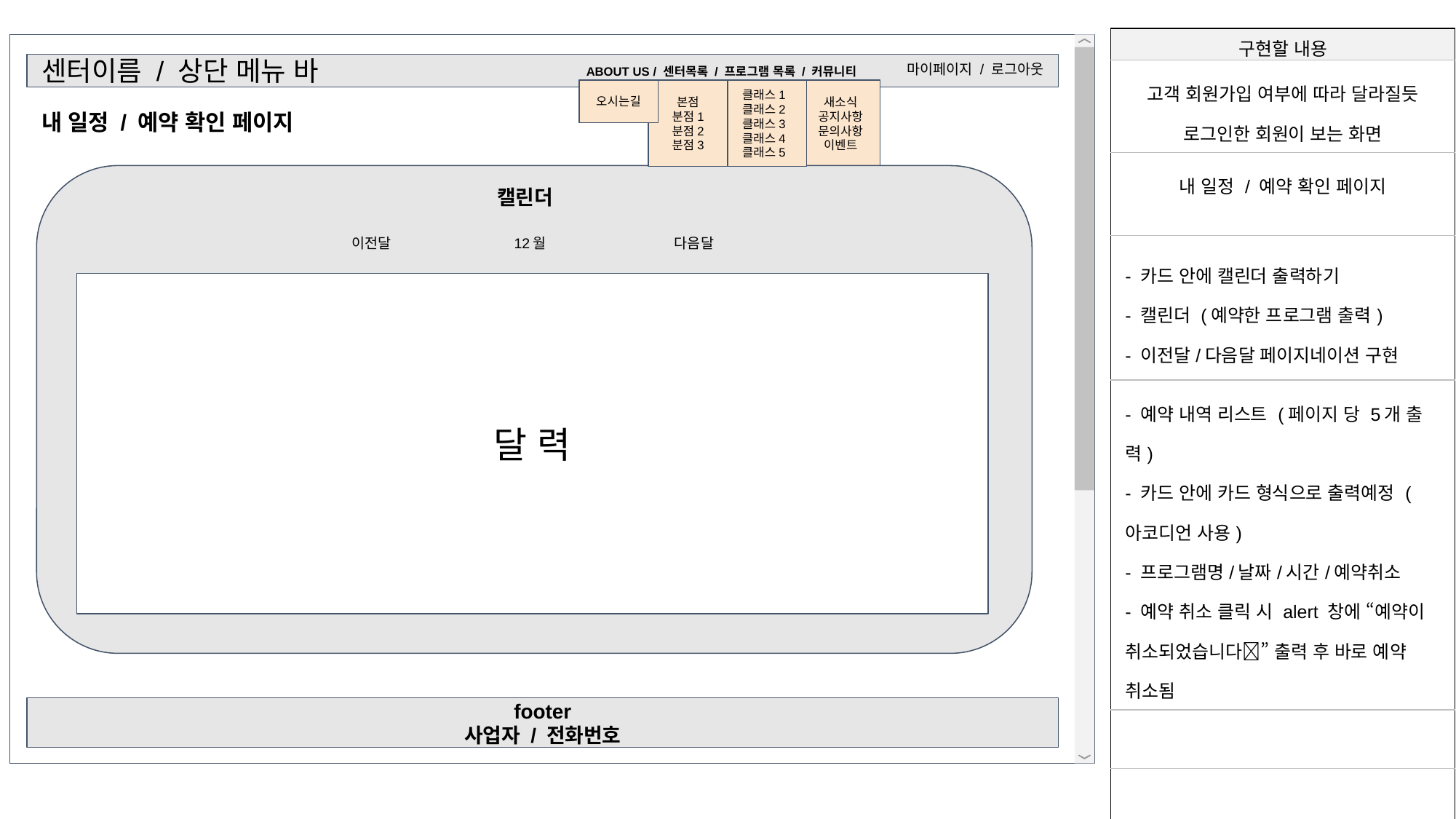

| 구현할 내용 |  |
| --- | --- |
| 고객 회원가입 여부에 따라 달라질듯 로그인한 회원이 보는 화면 |  |
| 내 일정 / 예약 확인 페이지 |  |
| - 카드 안에 캘린더 출력하기 - 캘린더 (예약한 프로그램 출력) - 이전달/다음달 페이지네이션 구현 |  |
| - 예약 내역 리스트 (페이지 당 5개 출력) - 카드 안에 카드 형식으로 출력예정 (아코디언 사용) - 프로그램명/날짜/시간/예약취소 - 예약 취소 클릭 시 alert 창에 “예약이 취소되었습니다🥹” 출력 후 바로 예약 취소됨 |  |
|  |  |
|  |  |

ABOUT US / 센터목록 / 프로그램 목록 / 커뮤니티
마이페이지 / 로그아웃
센터이름 / 상단 메뉴 바
오시는길
본점
분점1
분점2
분점3
클래스1
클래스2
클래스3
클래스4
클래스5
새소식
공지사항
문의사항
이벤트
내 일정 / 예약 확인 페이지

캘린더
이전달                              12월                                다음달
달 력
footer
사업자 / 전화번호